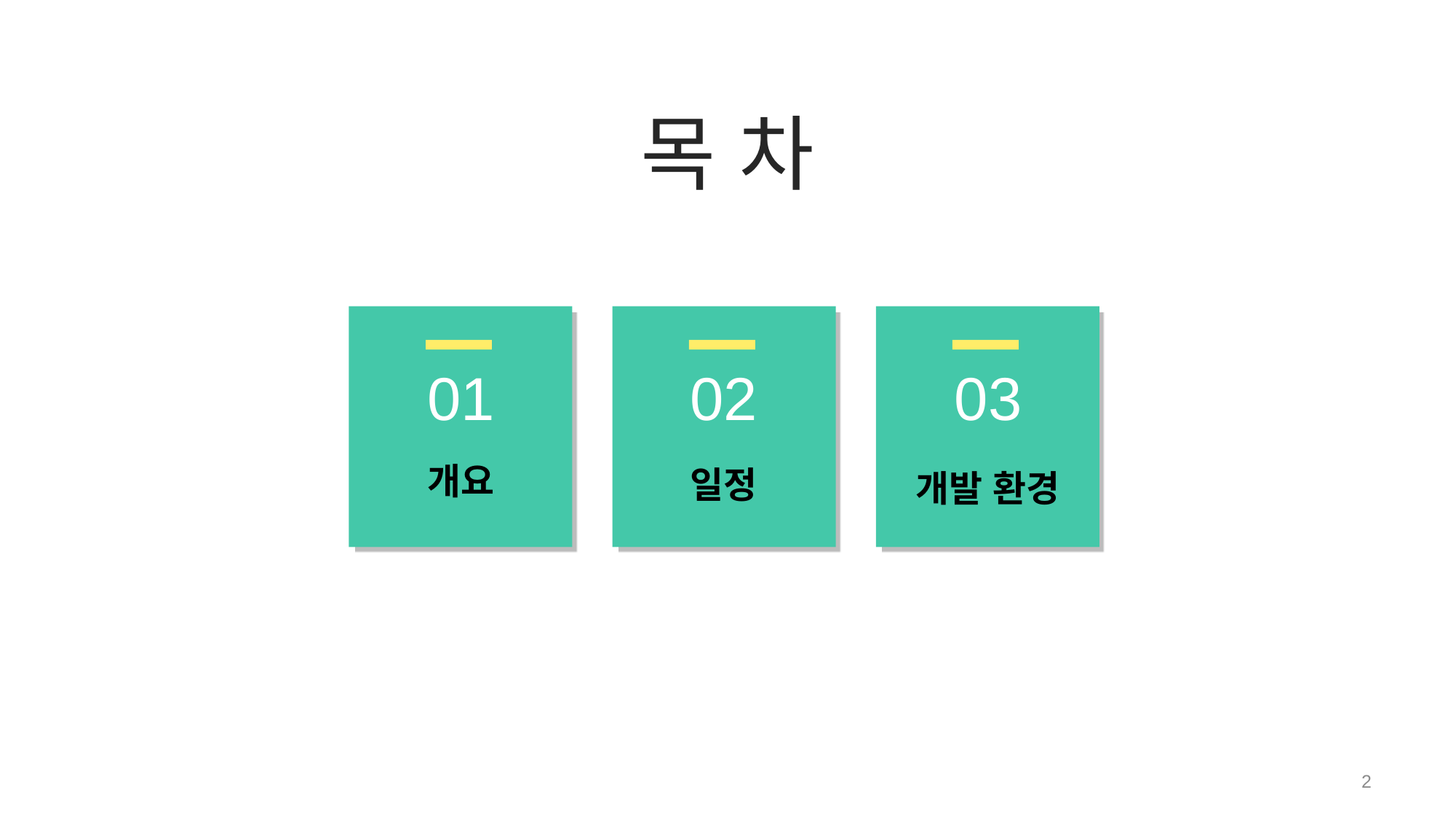

# 목 차

01

개요

02

일정
  03

    개발 환경
2